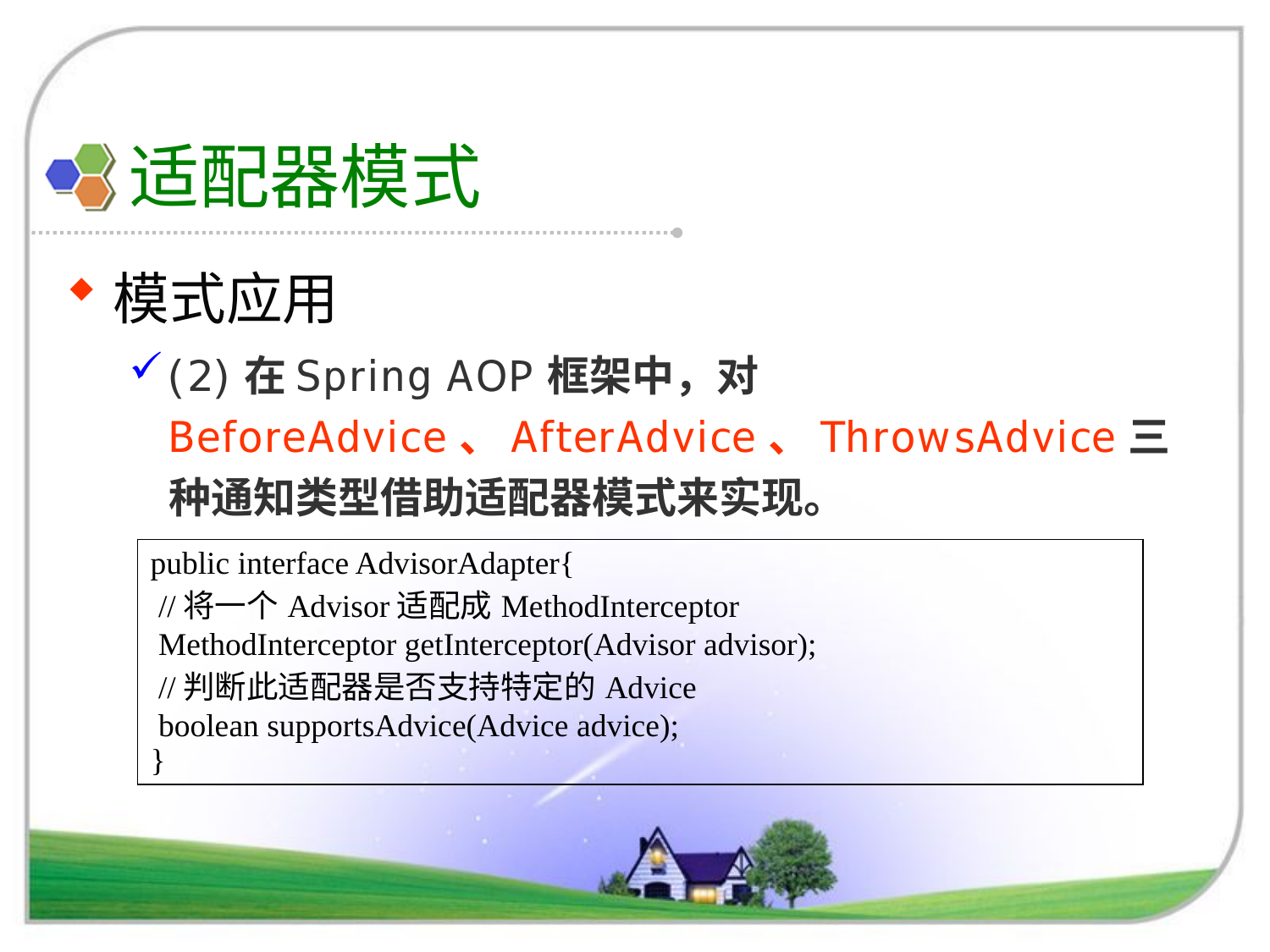

# 适配器模式
模式应用
(2)在Spring AOP框架中，对BeforeAdvice、AfterAdvice、ThrowsAdvice三种通知类型借助适配器模式来实现。

| public interface AdvisorAdapter{ //将一个Advisor适配成MethodInterceptor MethodInterceptor getInterceptor(Advisor advisor); //判断此适配器是否支持特定的Advice boolean supportsAdvice(Advice advice); } |
| --- |